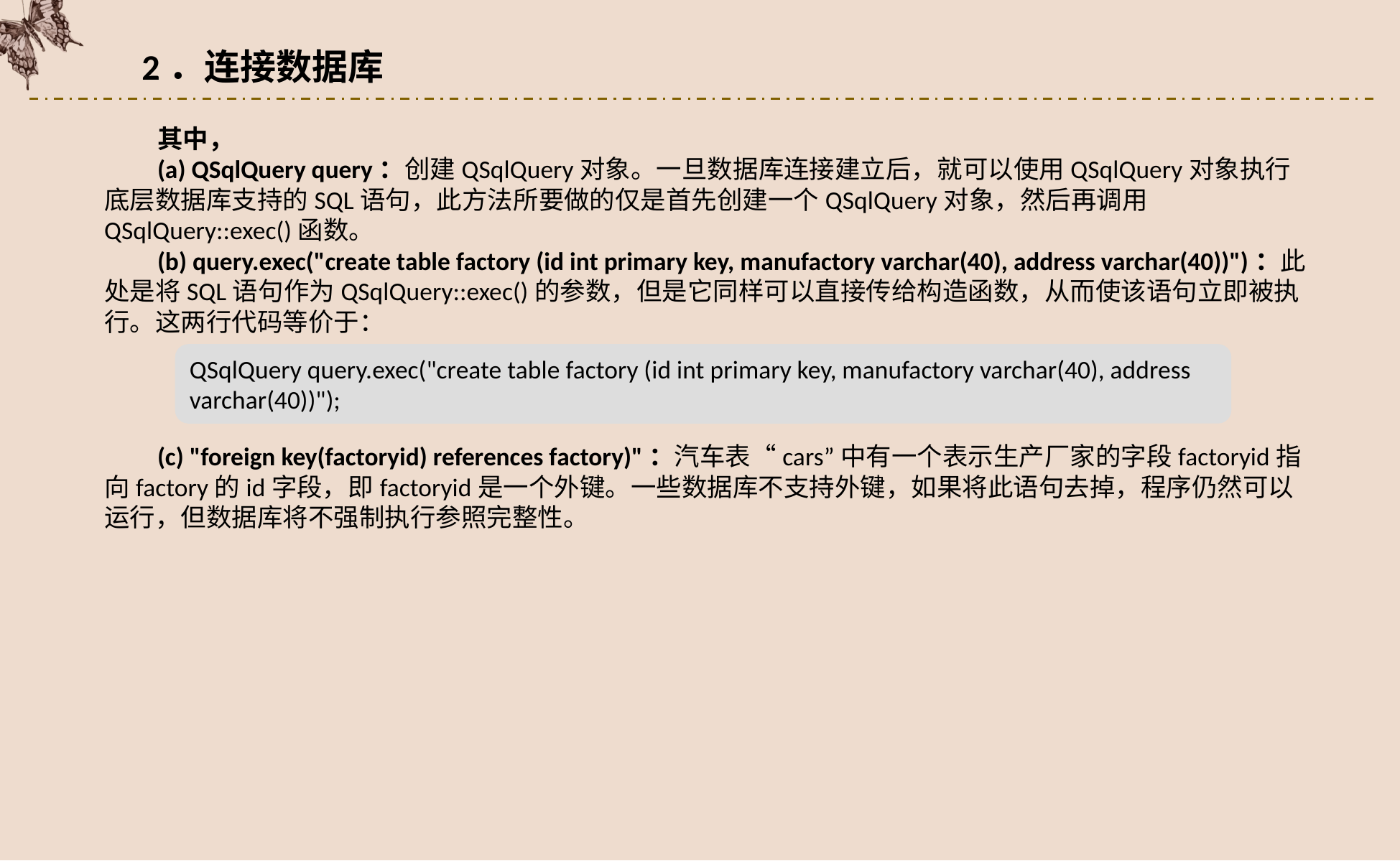

2．连接数据库
其中，
(a) QSqlQuery query：创建QSqlQuery对象。一旦数据库连接建立后，就可以使用QSqlQuery对象执行底层数据库支持的SQL语句，此方法所要做的仅是首先创建一个QSqlQuery对象，然后再调用QSqlQuery::exec()函数。
(b) query.exec("create table factory (id int primary key, manufactory varchar(40), address varchar(40))")：此处是将SQL语句作为QSqlQuery::exec()的参数，但是它同样可以直接传给构造函数，从而使该语句立即被执行。这两行代码等价于：
QSqlQuery query.exec("create table factory (id int primary key, manufactory varchar(40), address varchar(40))");
(c) "foreign key(factoryid) references factory)"：汽车表“cars”中有一个表示生产厂家的字段factoryid指向factory的id字段，即factoryid是一个外键。一些数据库不支持外键，如果将此语句去掉，程序仍然可以运行，但数据库将不强制执行参照完整性。